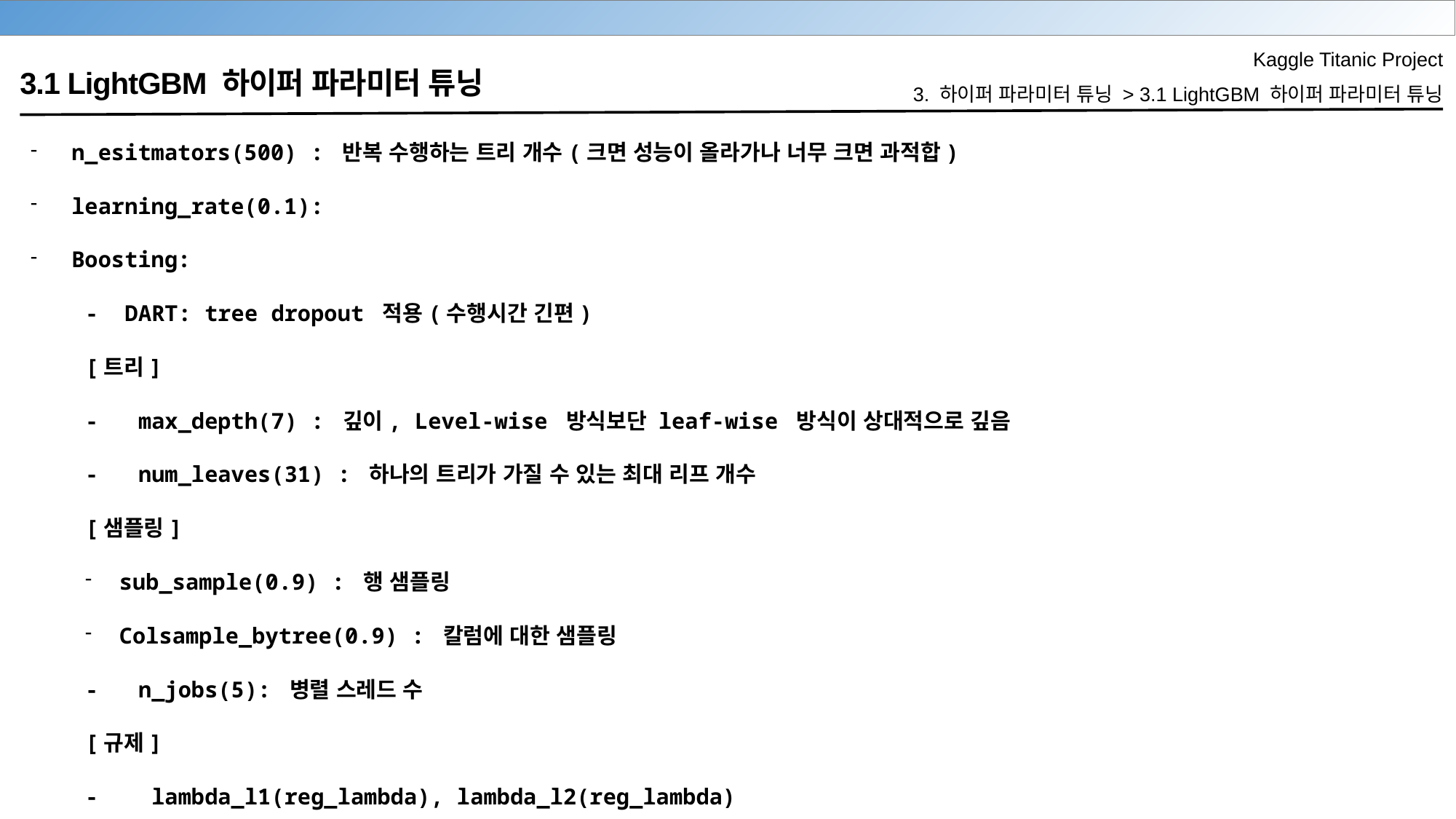

Kaggle Titanic Project
3. 하이퍼 파라미터 튜닝 > 3.1 LightGBM 하이퍼 파라미터 튜닝
3.1 LightGBM 하이퍼 파라미터 튜닝
n_esitmators(500) : 반복 수행하는 트리 개수(크면 성능이 올라가나 너무 크면 과적합)
learning_rate(0.1):
Boosting:
-  DART: tree dropout 적용(수행시간 긴편)
[트리]
-   max_depth(7) : 깊이, Level-wise 방식보단 leaf-wise 방식이 상대적으로 깊음
-   num_leaves(31) : 하나의 트리가 가질 수 있는 최대 리프 개수
[샘플링]
sub_sample(0.9) : 행 샘플링
Colsample_bytree(0.9) : 칼럼에 대한 샘플링
-   n_jobs(5): 병렬 스레드 수
[규제]
-    lambda_l1(reg_lambda), lambda_l2(reg_lambda)